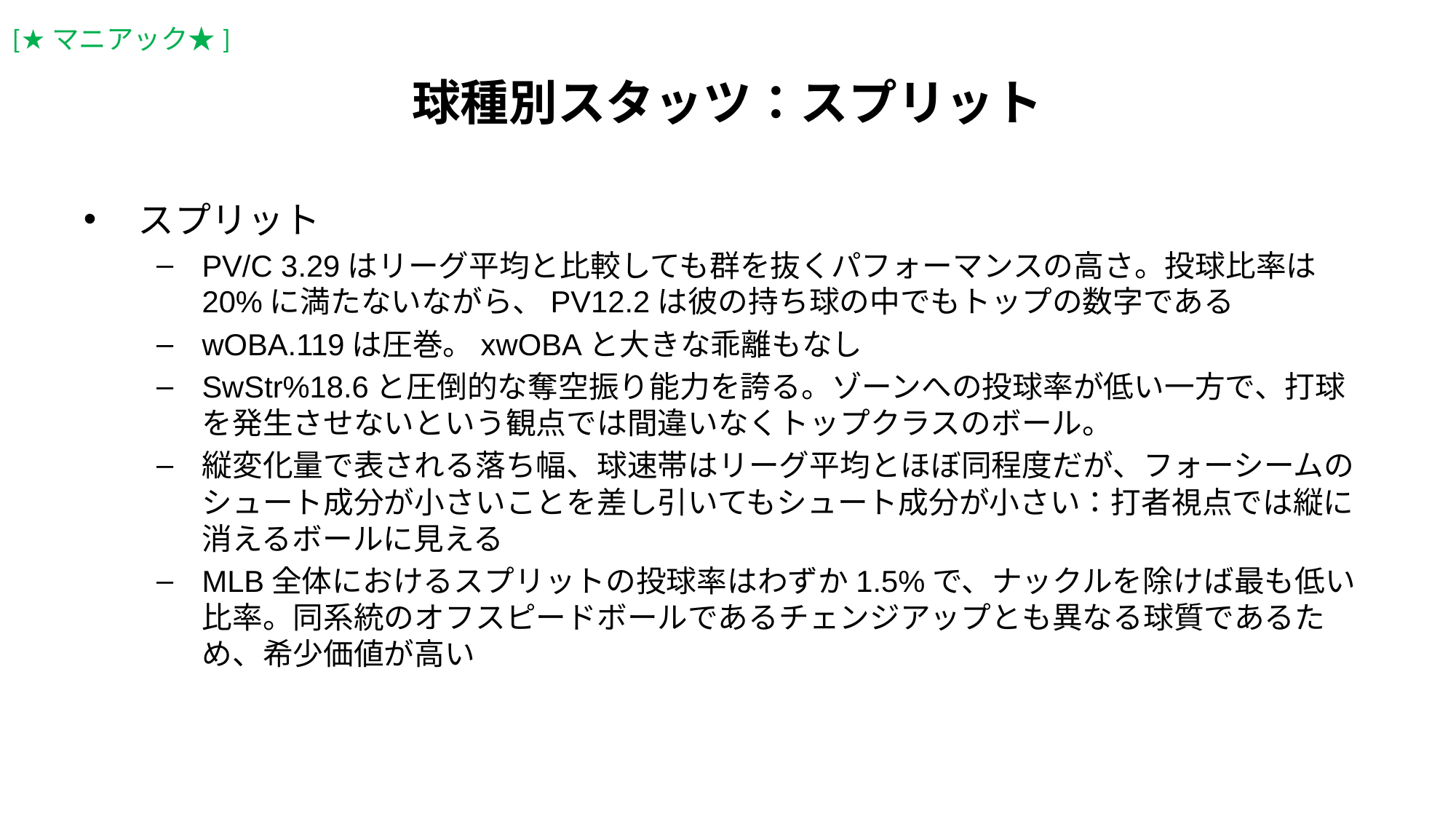

[★マニアック★]
球種別スタッツ：スプリット
スプリット
PV/C 3.29はリーグ平均と比較しても群を抜くパフォーマンスの高さ。投球比率は20%に満たないながら、PV12.2は彼の持ち球の中でもトップの数字である
wOBA.119は圧巻。xwOBAと大きな乖離もなし
SwStr%18.6と圧倒的な奪空振り能力を誇る。ゾーンへの投球率が低い一方で、打球を発生させないという観点では間違いなくトップクラスのボール。
縦変化量で表される落ち幅、球速帯はリーグ平均とほぼ同程度だが、フォーシームのシュート成分が小さいことを差し引いてもシュート成分が小さい：打者視点では縦に消えるボールに見える
MLB全体におけるスプリットの投球率はわずか1.5%で、ナックルを除けば最も低い比率。同系統のオフスピードボールであるチェンジアップとも異なる球質であるため、希少価値が高い